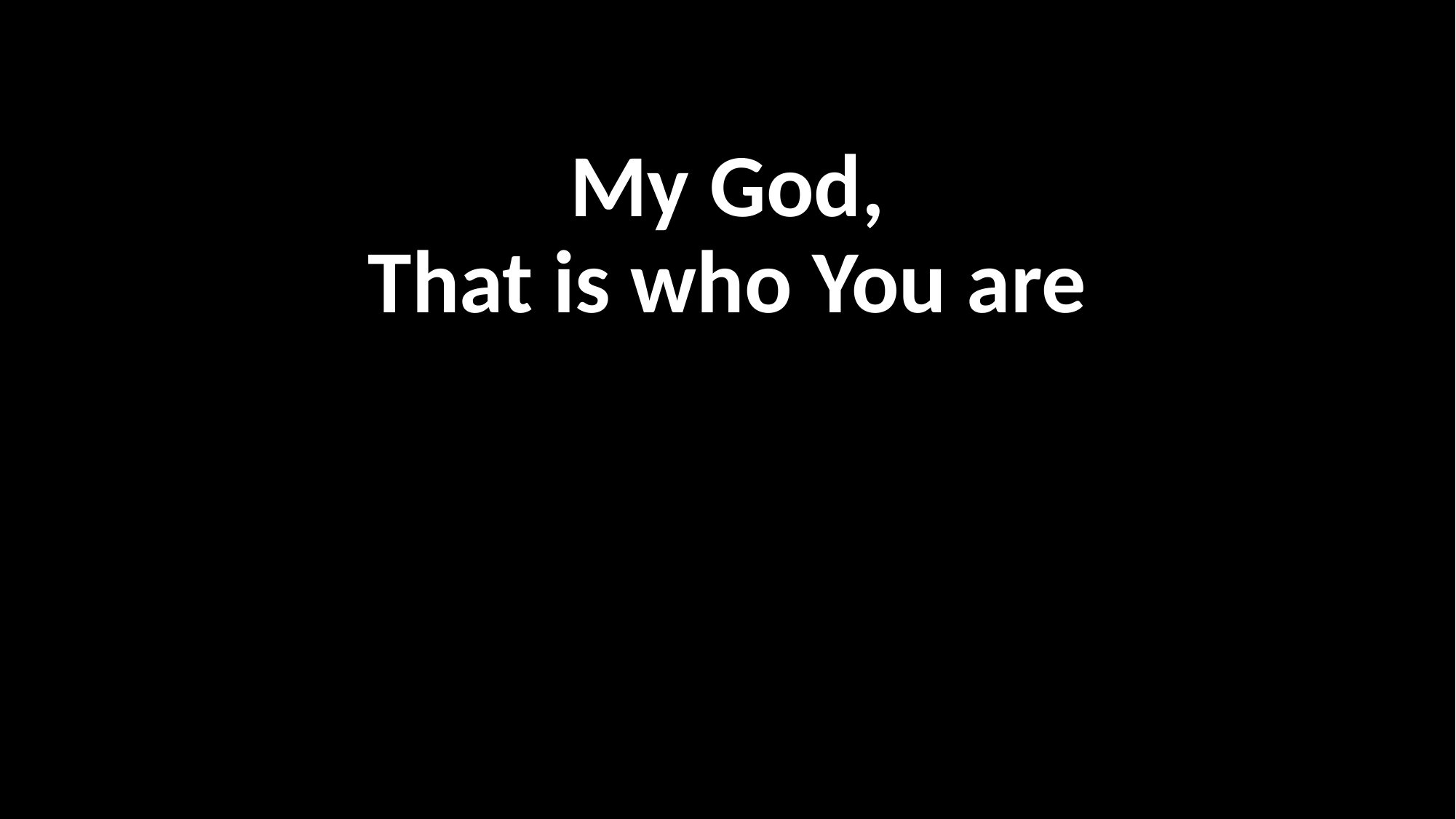

My God,
That is who You are
그는 나의 하나님